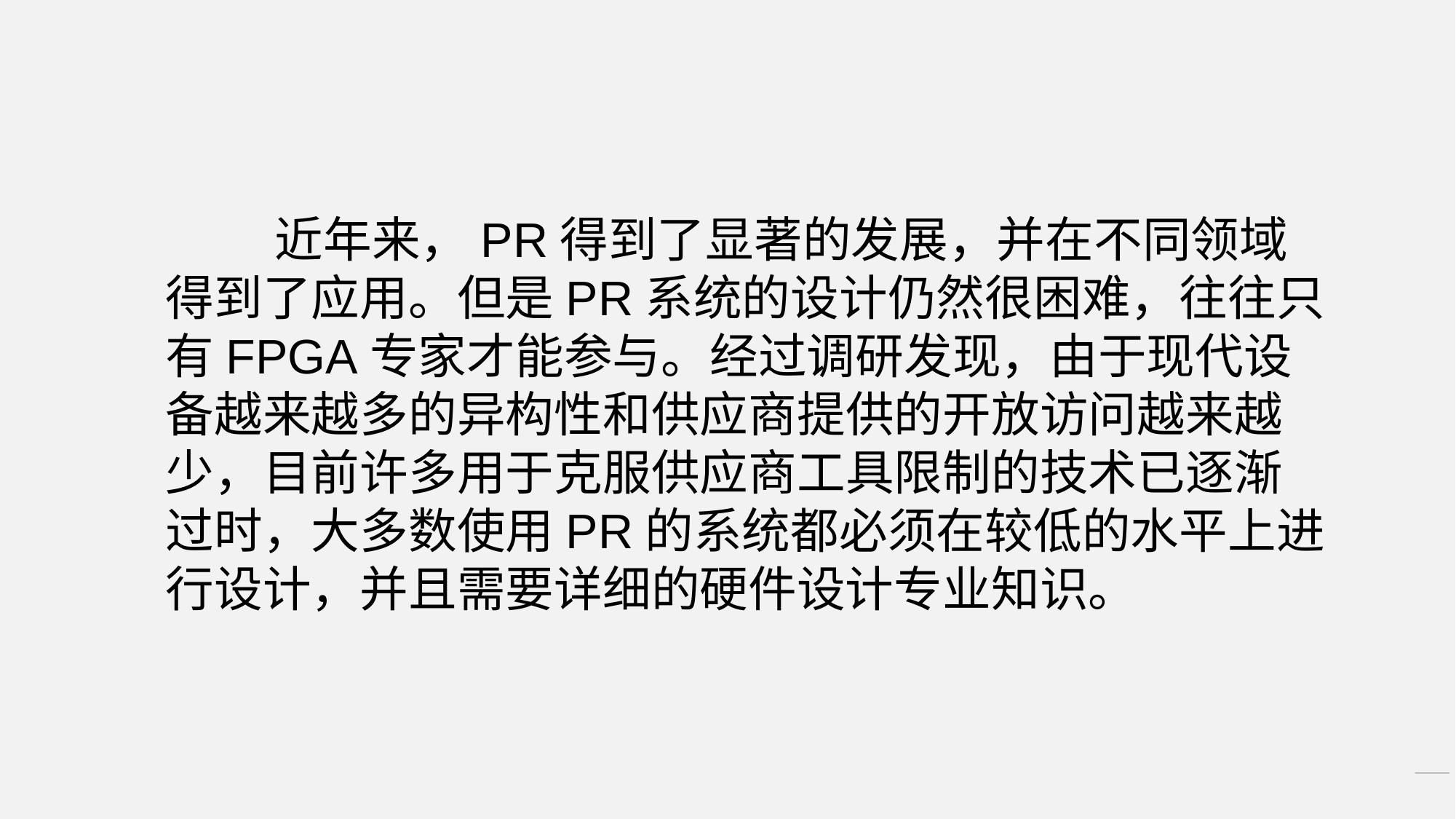

近年来，PR得到了显著的发展，并在不同领域得到了应用。但是PR系统的设计仍然很困难，往往只有FPGA专家才能参与。经过调研发现，由于现代设备越来越多的异构性和供应商提供的开放访问越来越少，目前许多用于克服供应商工具限制的技术已逐渐过时，大多数使用PR的系统都必须在较低的水平上进行设计，并且需要详细的硬件设计专业知识。